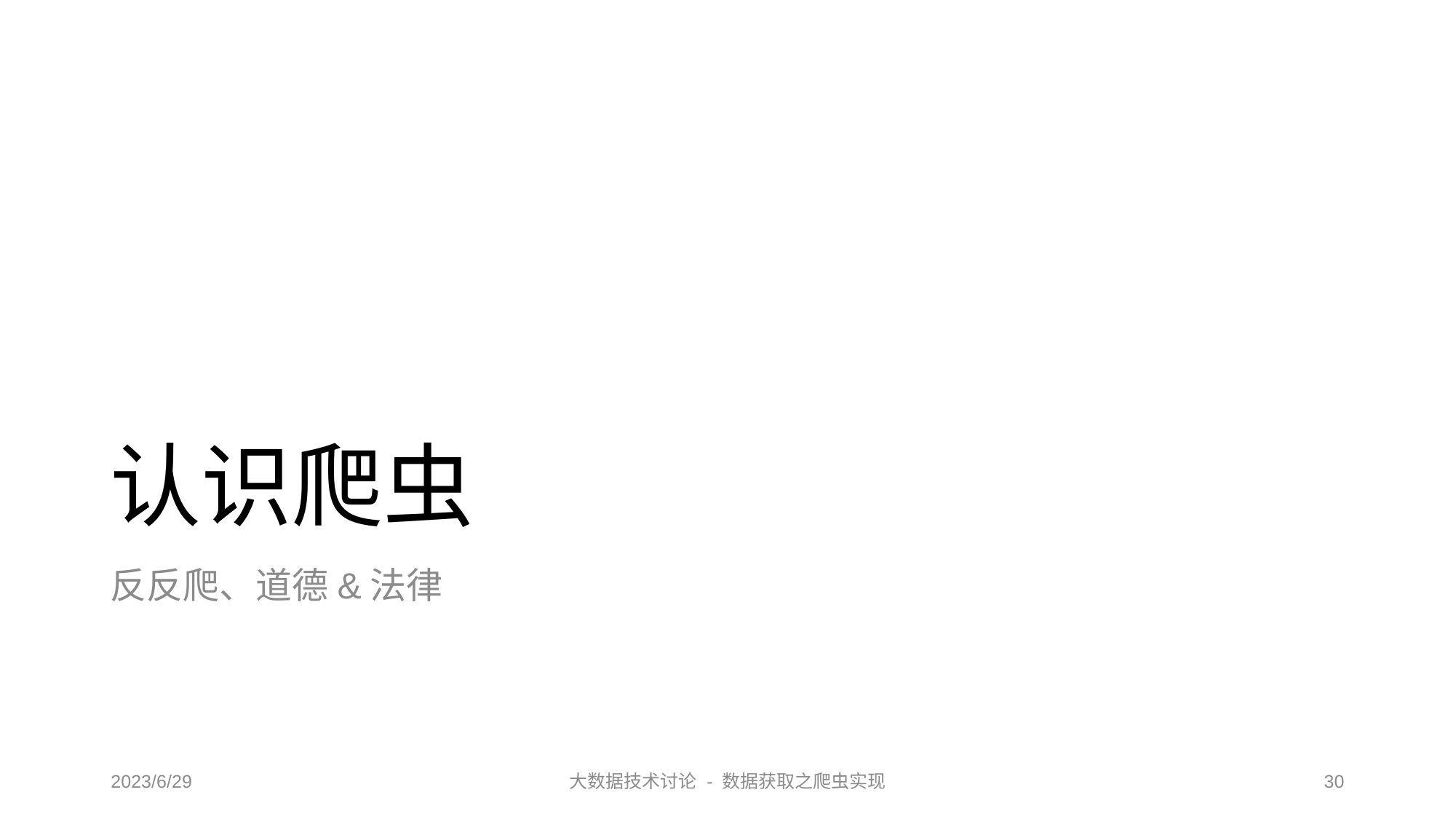

# 认识爬虫
反反爬、道德&法律
2023/6/29
大数据技术讨论 - 数据获取之爬虫实现
30